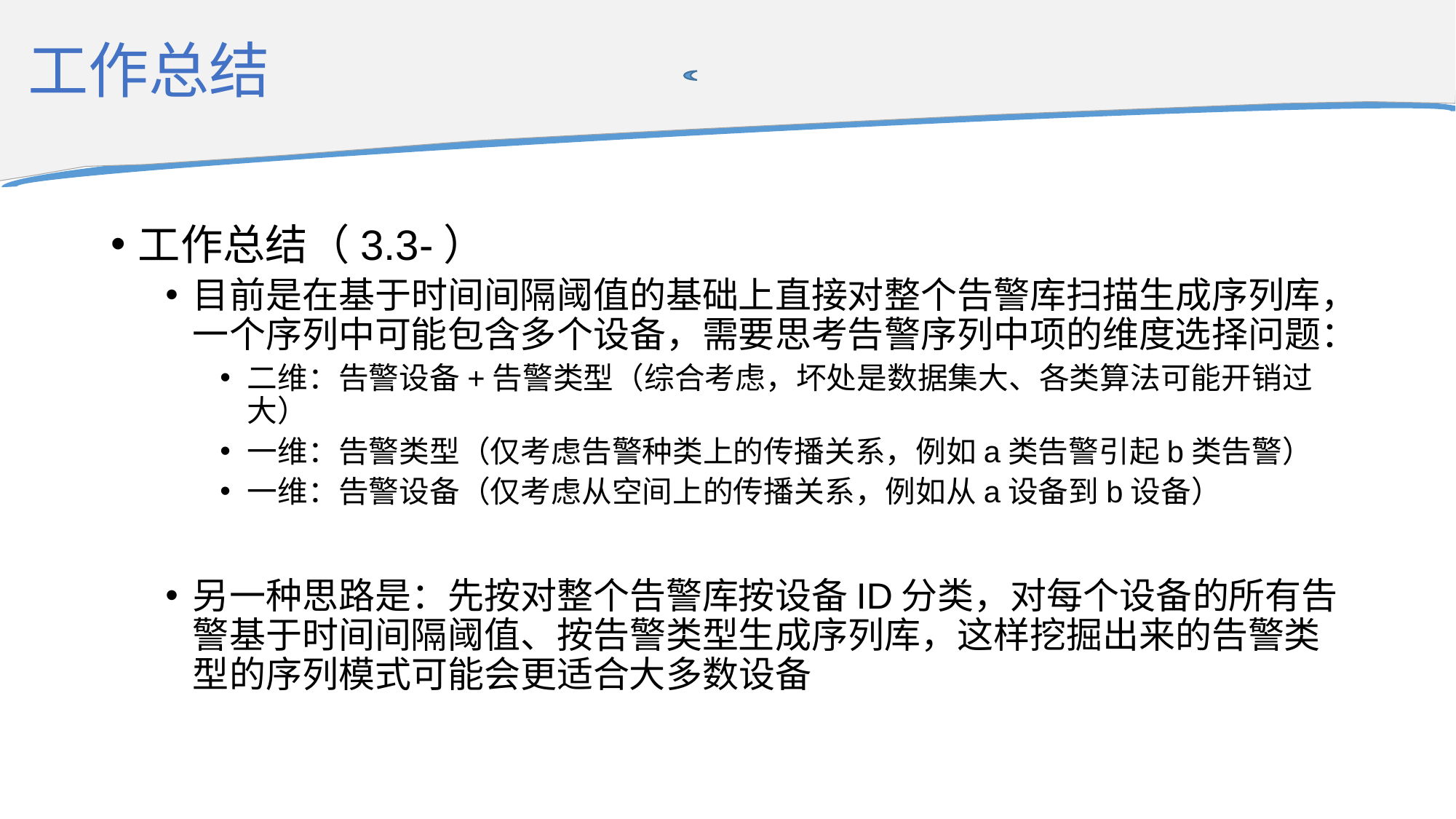

# 工作总结
工作总结（3.3-）
目前是在基于时间间隔阈值的基础上直接对整个告警库扫描生成序列库，一个序列中可能包含多个设备，需要思考告警序列中项的维度选择问题：
二维：告警设备+告警类型（综合考虑，坏处是数据集大、各类算法可能开销过大）
一维：告警类型（仅考虑告警种类上的传播关系，例如a类告警引起b类告警）
一维：告警设备（仅考虑从空间上的传播关系，例如从a设备到b设备）

另一种思路是：先按对整个告警库按设备ID分类，对每个设备的所有告警基于时间间隔阈值、按告警类型生成序列库，这样挖掘出来的告警类型的序列模式可能会更适合大多数设备